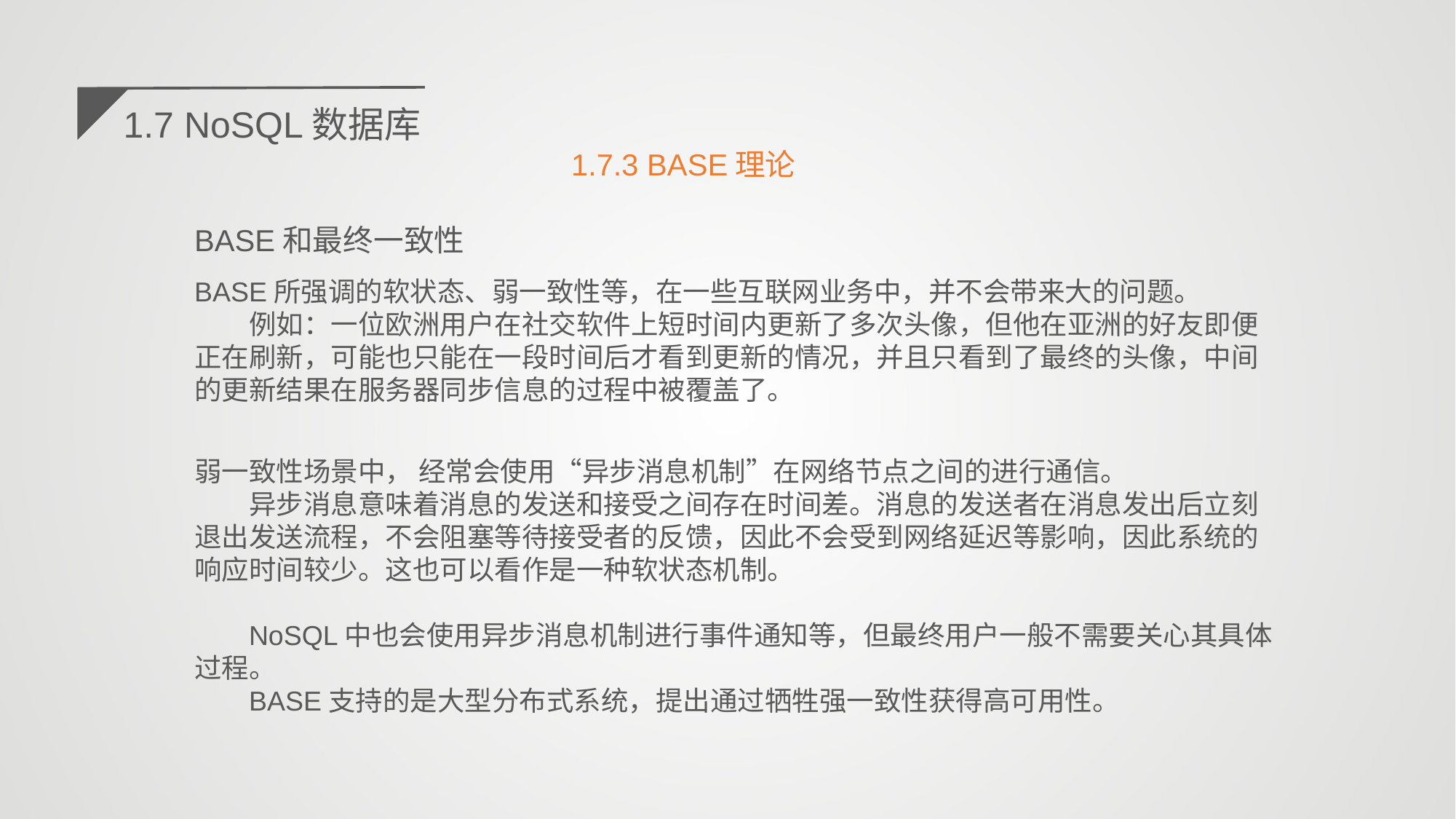

1.7 NoSQL数据库
1.7.3 BASE理论
BASE和最终一致性
BASE所强调的软状态、弱一致性等，在一些互联网业务中，并不会带来大的问题。
例如：一位欧洲用户在社交软件上短时间内更新了多次头像，但他在亚洲的好友即便正在刷新，可能也只能在一段时间后才看到更新的情况，并且只看到了最终的头像，中间的更新结果在服务器同步信息的过程中被覆盖了。

弱一致性场景中， 经常会使用“异步消息机制”在网络节点之间的进行通信。
异步消息意味着消息的发送和接受之间存在时间差。消息的发送者在消息发出后立刻退出发送流程，不会阻塞等待接受者的反馈，因此不会受到网络延迟等影响，因此系统的响应时间较少。这也可以看作是一种软状态机制。

NoSQL中也会使用异步消息机制进行事件通知等，但最终用户一般不需要关心其具体过程。
BASE支持的是大型分布式系统，提出通过牺牲强一致性获得高可用性。